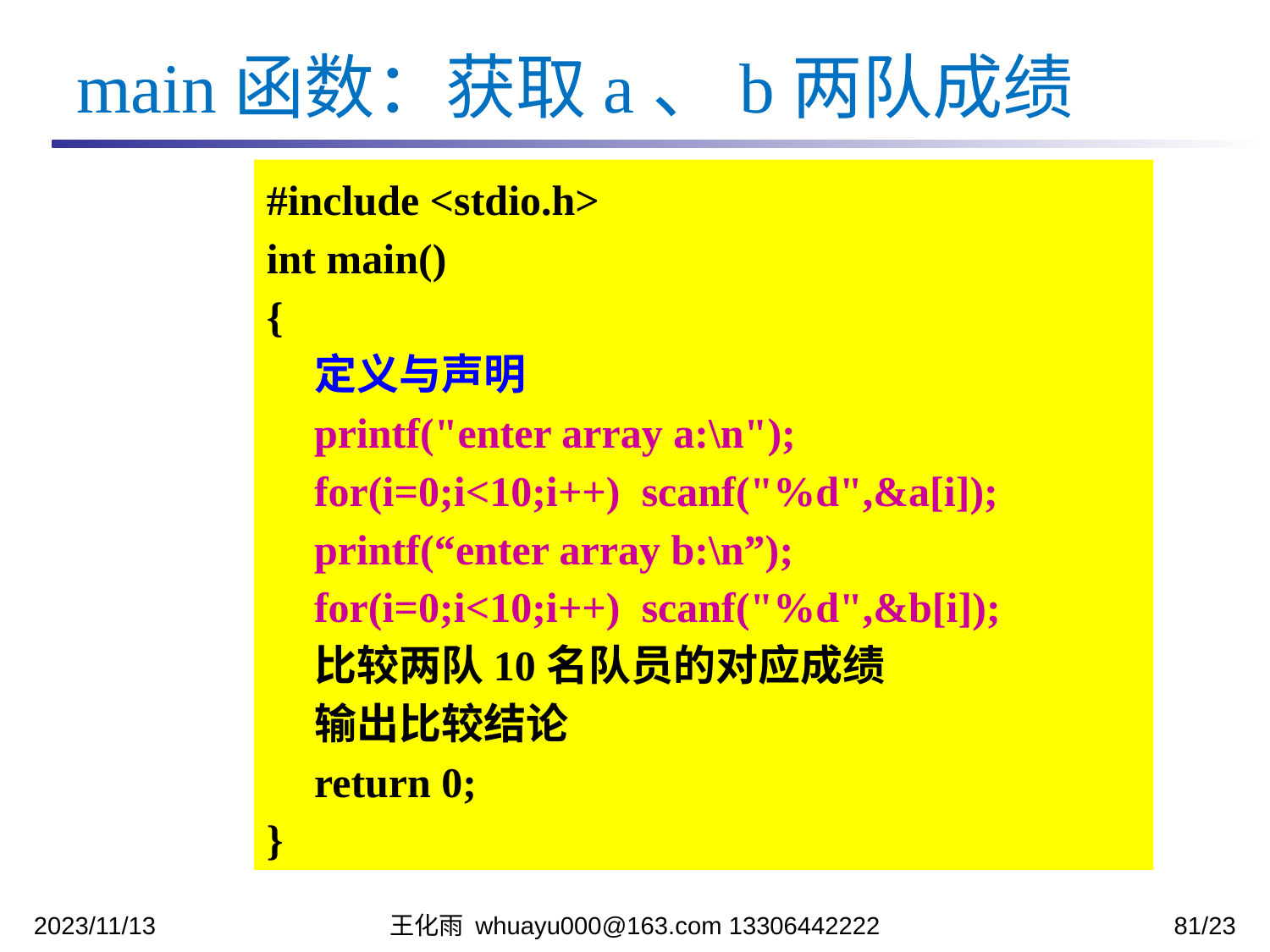

main函数：获取a、b两队成绩
#include <stdio.h>
int main()
{
	定义与声明
	printf("enter array a:\n");
   	for(i=0;i<10;i++)  scanf("%d",&a[i]);
	printf(“enter array b:\n”);
   	for(i=0;i<10;i++)  scanf("%d",&b[i]);
	比较两队10名队员的对应成绩
	输出比较结论
	return 0;
}
2023/11/13
王化雨 whuayu000@163.com 13306442222
81/23